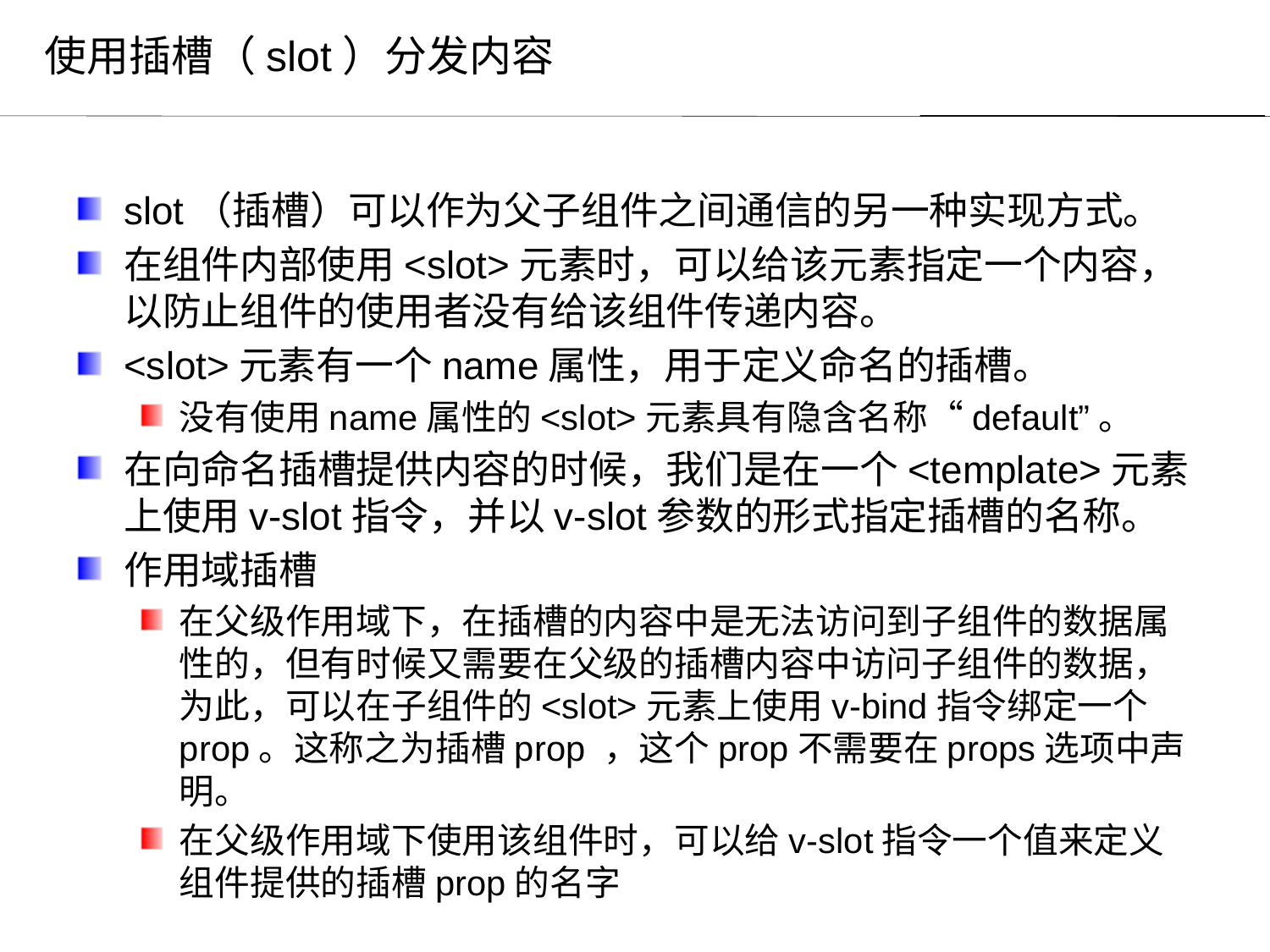

# 使用插槽（slot）分发内容
slot（插槽）可以作为父子组件之间通信的另一种实现方式。
在组件内部使用<slot>元素时，可以给该元素指定一个内容，以防止组件的使用者没有给该组件传递内容。
<slot>元素有一个name属性，用于定义命名的插槽。
没有使用name属性的<slot>元素具有隐含名称“default”。
在向命名插槽提供内容的时候，我们是在一个<template>元素上使用v-slot指令，并以v-slot参数的形式指定插槽的名称。
作用域插槽
在父级作用域下，在插槽的内容中是无法访问到子组件的数据属性的，但有时候又需要在父级的插槽内容中访问子组件的数据，为此，可以在子组件的<slot>元素上使用v-bind指令绑定一个prop。这称之为插槽prop ，这个prop不需要在props选项中声明。
在父级作用域下使用该组件时，可以给v-slot指令一个值来定义组件提供的插槽prop的名字